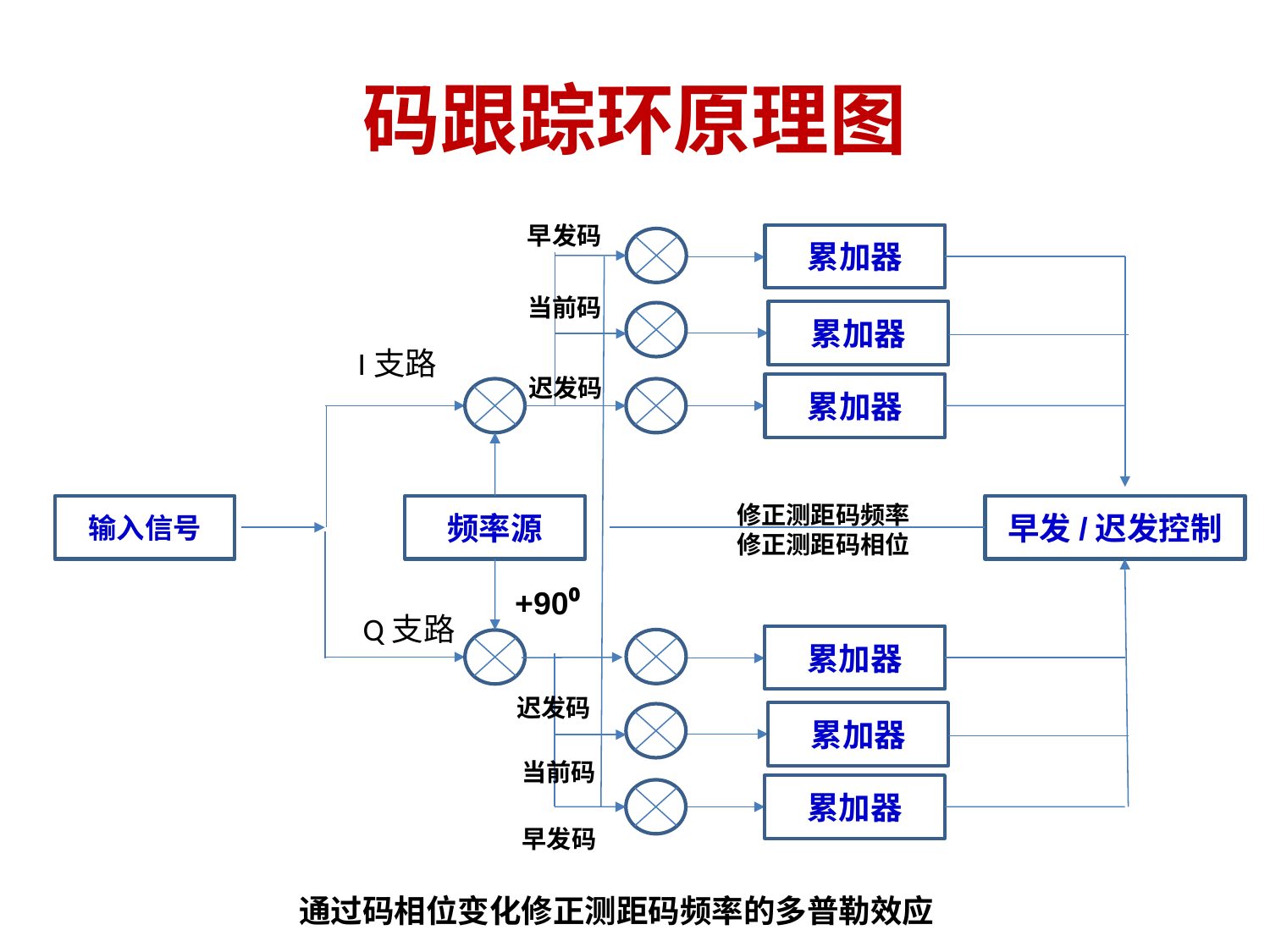

# 码跟踪环原理图
早发码
累加器

当前码
累加器

I支路
迟发码
累加器

修正测距码频率
修正测距码相位
输入信号
频率源
早发/迟发控制
+90⁰
Q支路
累加器

迟发码
累加器

当前码
累加器

早发码
通过码相位变化修正测距码频率的多普勒效应